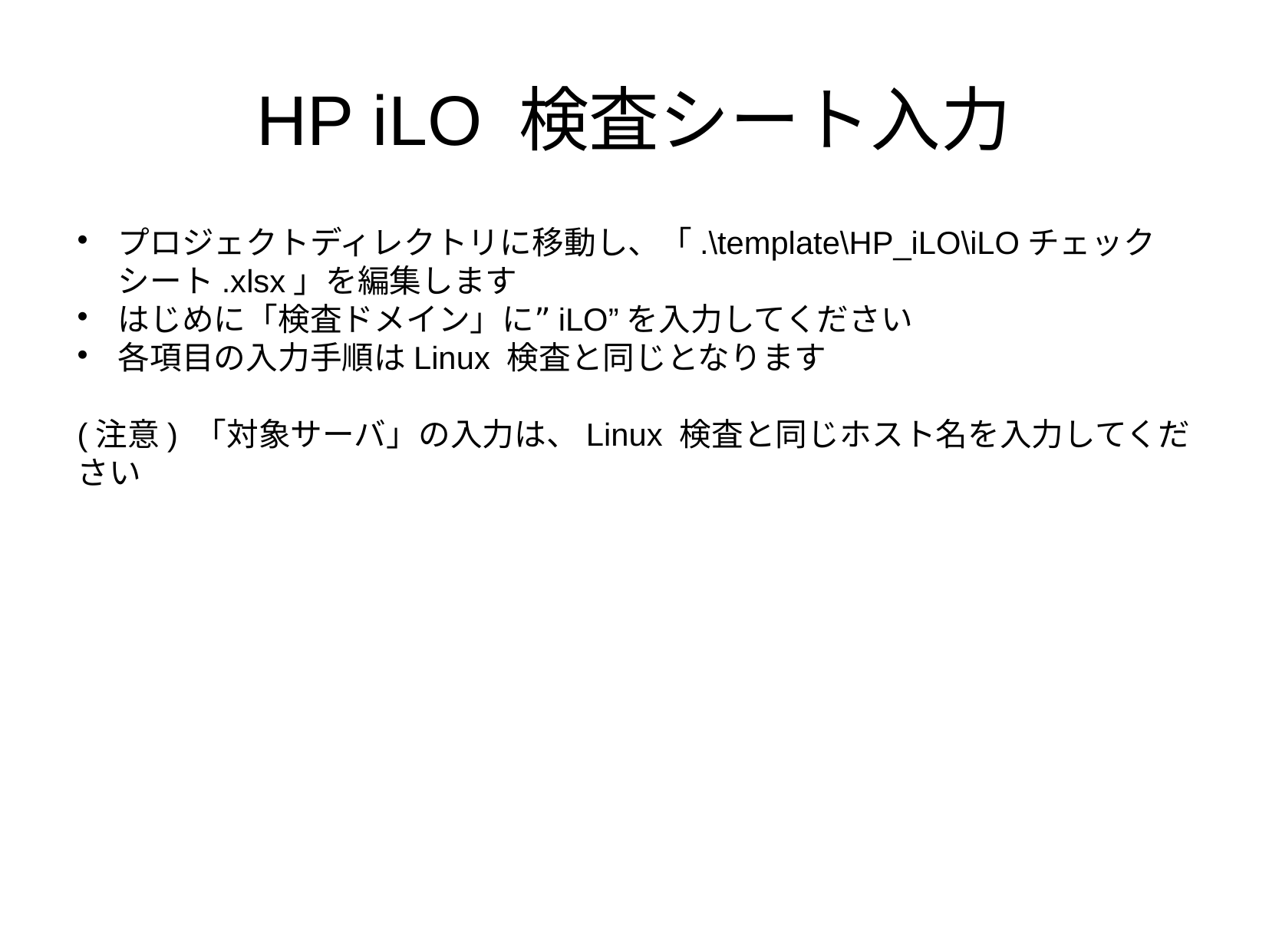

HP iLO 検査シート入力
プロジェクトディレクトリに移動し、「.\template\HP_iLO\iLOチェックシート.xlsx」を編集します
はじめに「検査ドメイン」に”iLO”を入力してください
各項目の入力手順はLinux 検査と同じとなります
(注意) 「対象サーバ」の入力は、Linux 検査と同じホスト名を入力してください